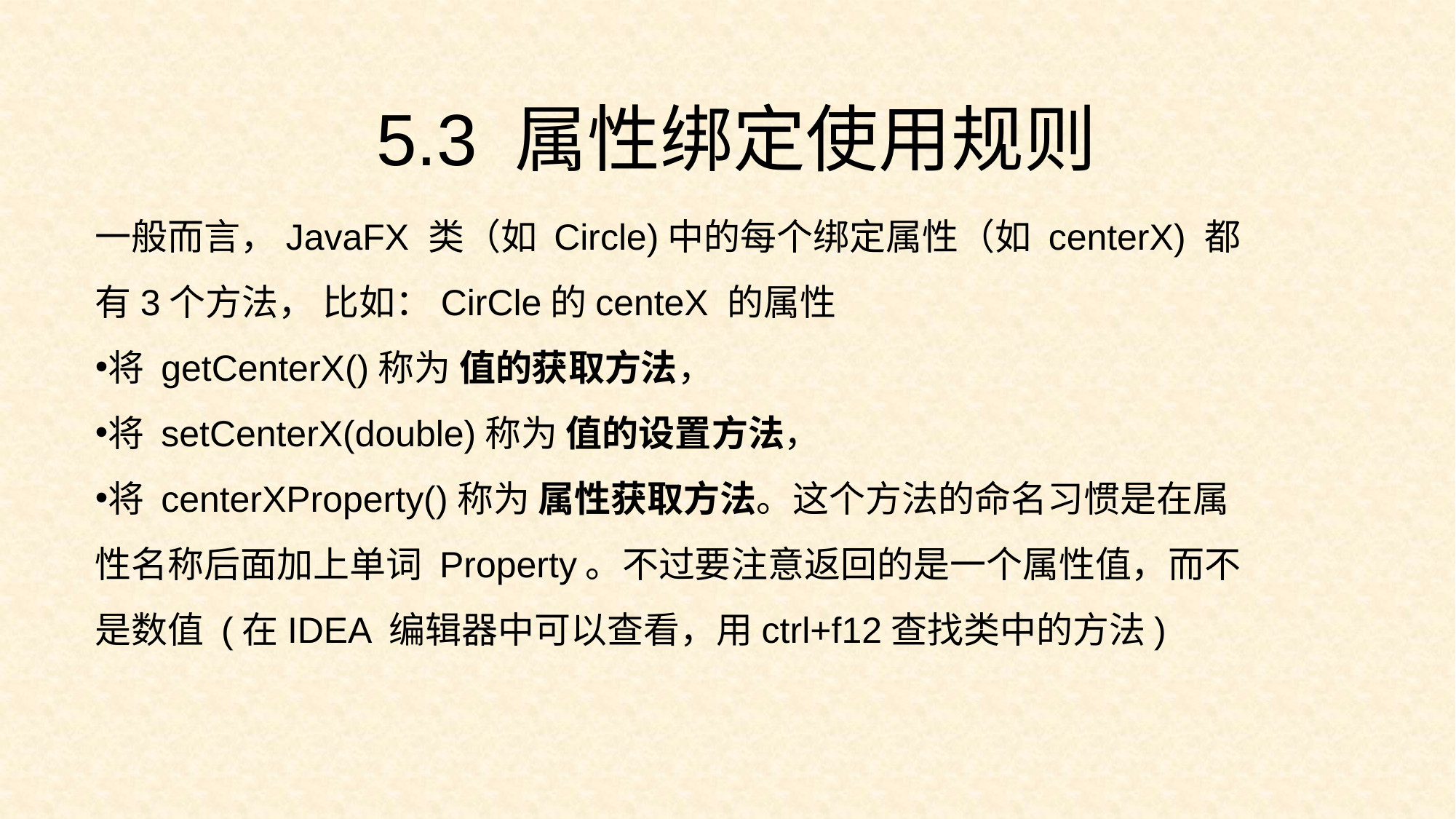

5.3 属性绑定使用规则
一般而言，JavaFX 类（如 Circle)中的每个绑定属性（如 centerX) 都有3个方法， 比如：CirCle的centeX 的属性
将 getCenterX()称为 值的获取方法，
将 setCenterX(double)称为 值的设置方法，
将 centerXProperty()称为 属性获取方法。这个方法的命名习惯是在属性名称后面加上单词 Property。不过要注意返回的是一个属性值，而不是数值 (在IDEA 编辑器中可以查看，用ctrl+f12查找类中的方法)